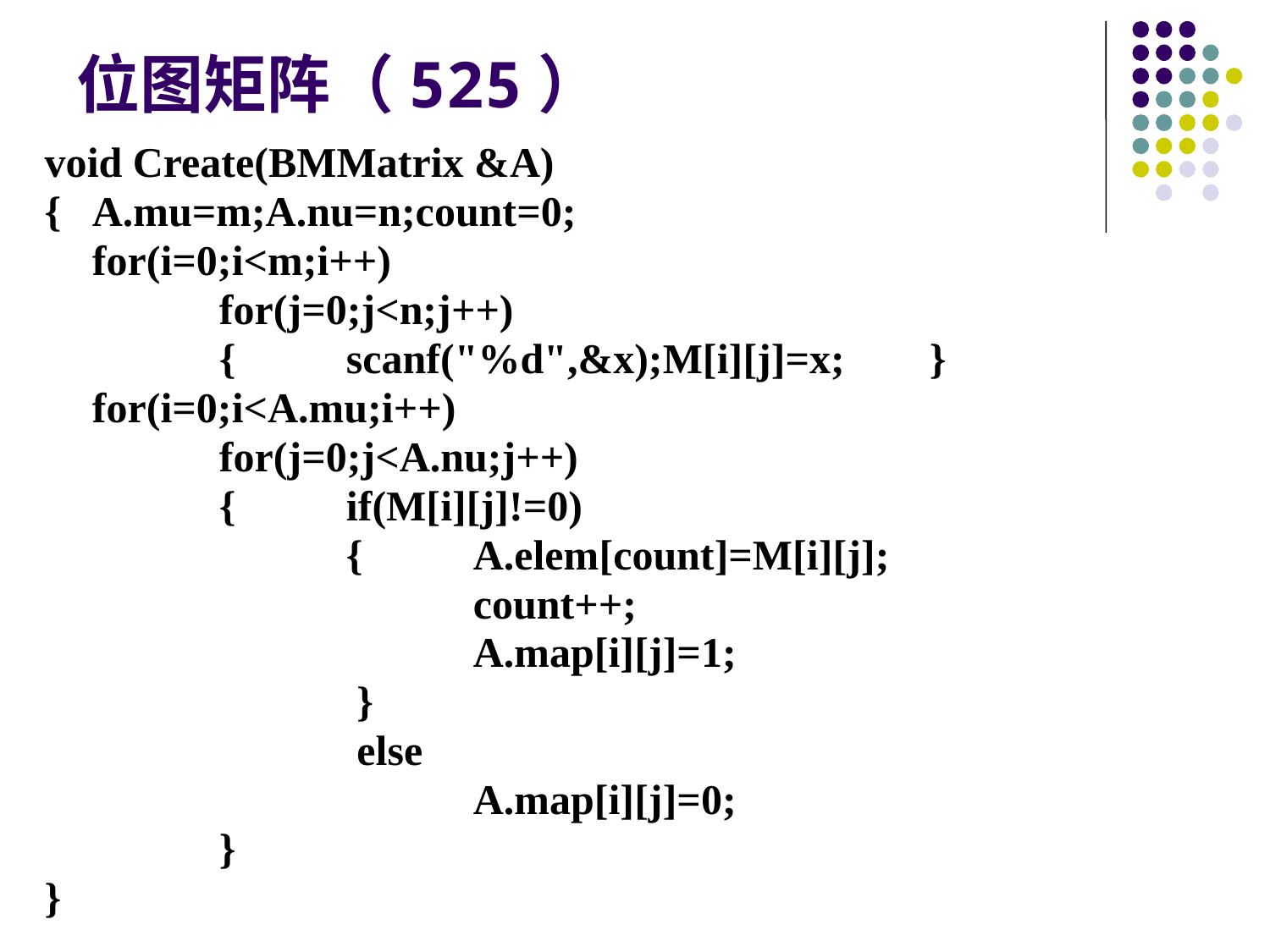

# 位图矩阵（525）
void Create(BMMatrix &A)
{	A.mu=m;A.nu=n;count=0;
	for(i=0;i<m;i++)
		for(j=0;j<n;j++)
		{	scanf("%d",&x);M[i][j]=x;        }
	for(i=0;i<A.mu;i++)
		for(j=0;j<A.nu;j++)
		{	if(M[i][j]!=0)
			{	A.elem[count]=M[i][j];
				count++;
				A.map[i][j]=1;
			 }
			 else
				A.map[i][j]=0;
		}
}